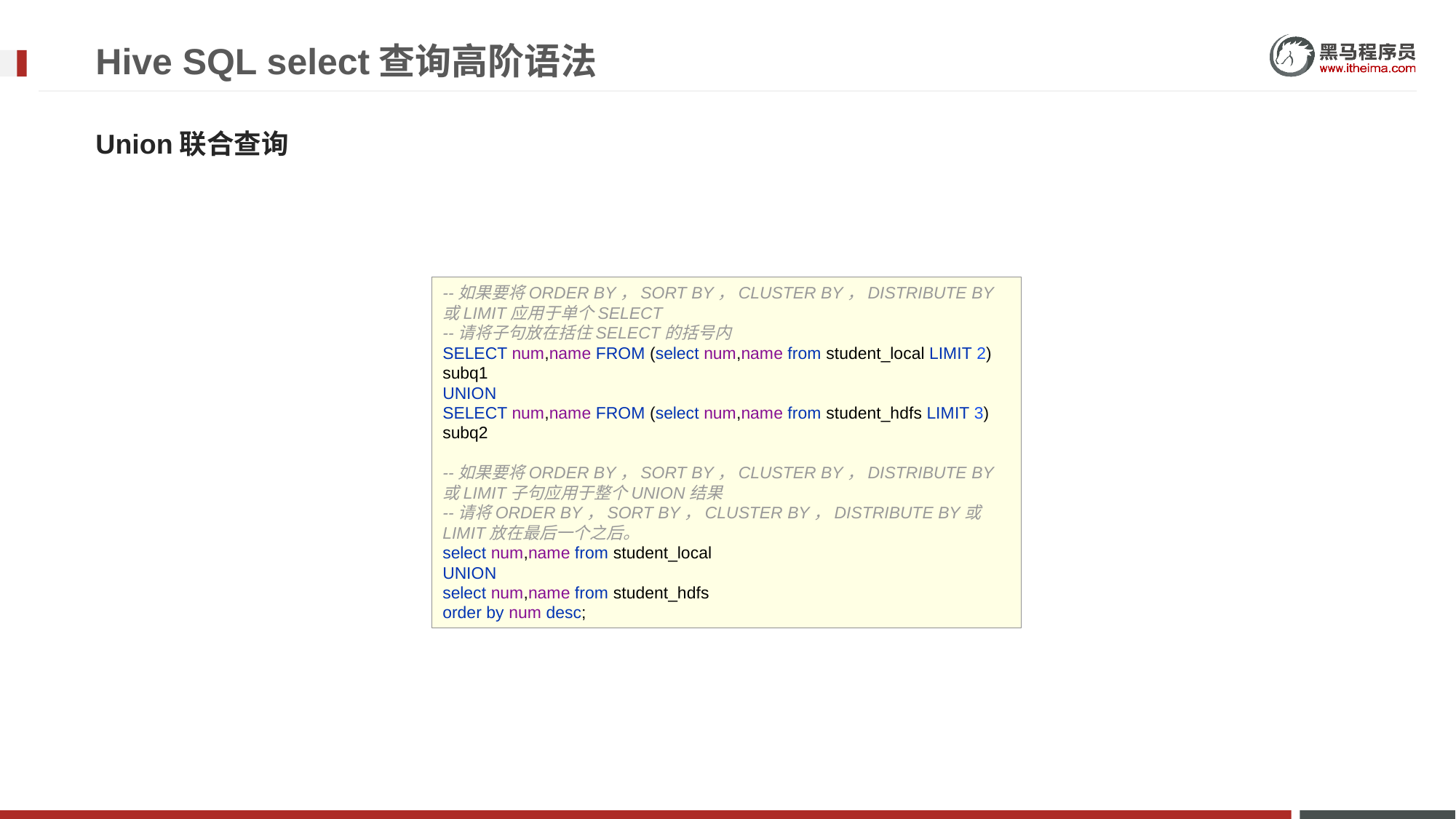

# Hive SQL select查询高阶语法
Union联合查询
--如果要将ORDER BY，SORT BY，CLUSTER BY，DISTRIBUTE BY或LIMIT应用于单个SELECT
--请将子句放在括住SELECT的括号内
SELECT num,name FROM (select num,name from student_local LIMIT 2) subq1
UNION
SELECT num,name FROM (select num,name from student_hdfs LIMIT 3) subq2
--如果要将ORDER BY，SORT BY，CLUSTER BY，DISTRIBUTE BY或LIMIT子句应用于整个UNION结果
--请将ORDER BY，SORT BY，CLUSTER BY，DISTRIBUTE BY或LIMIT放在最后一个之后。
select num,name from student_local
UNION
select num,name from student_hdfs
order by num desc;